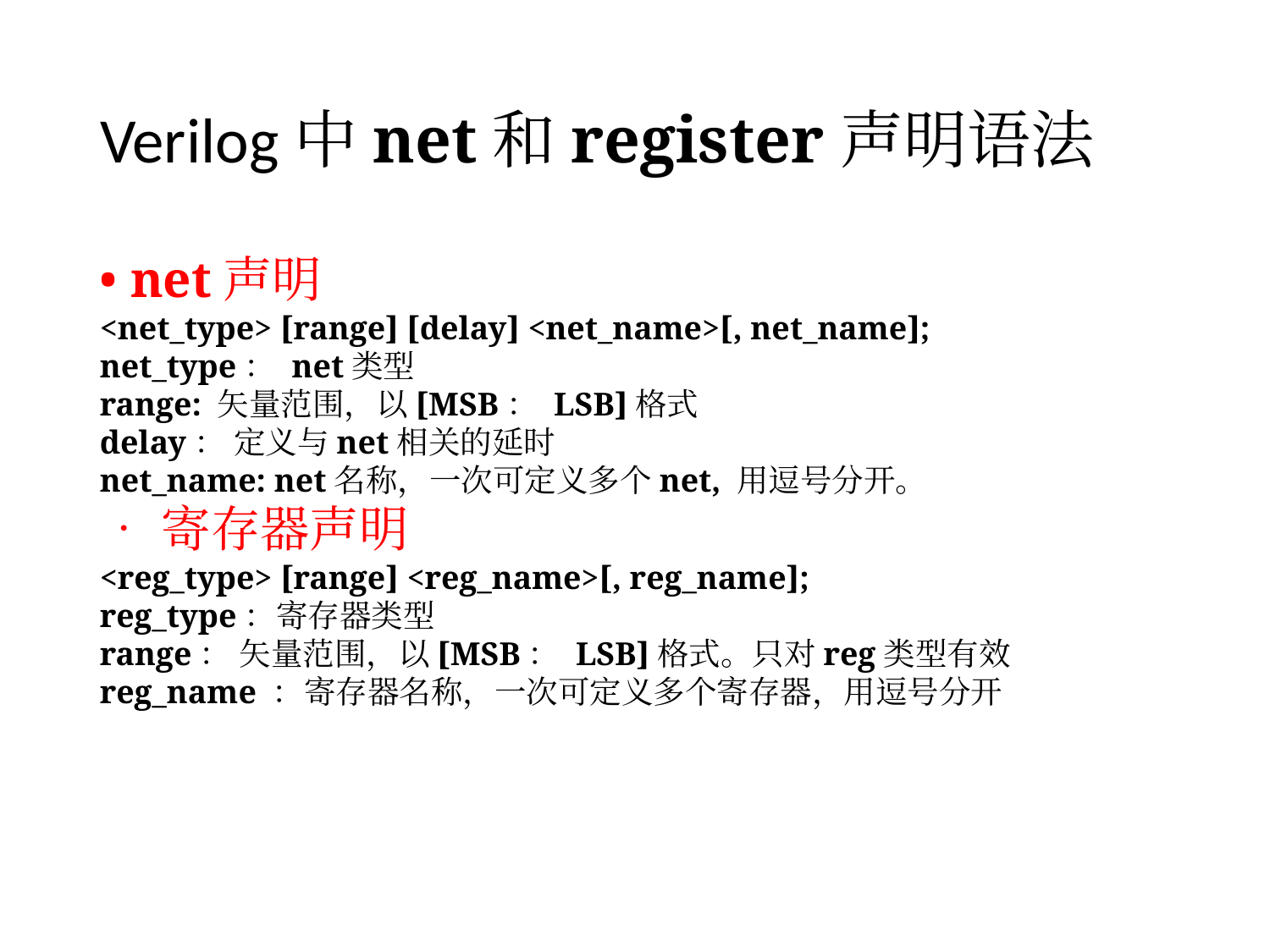

# Verilog中net和register声明语法
• net声明
<net_type> [range] [delay] <net_name>[, net_name];
net_type： net类型
range: 矢量范围，以[MSB： LSB]格式
delay： 定义与net相关的延时
net_name: net名称，一次可定义多个net, 用逗号分开。
• 寄存器声明
<reg_type> [range] <reg_name>[, reg_name];
reg_type：寄存器类型
range： 矢量范围，以[MSB： LSB]格式。只对reg类型有效
reg_name ：寄存器名称，一次可定义多个寄存器，用逗号分开